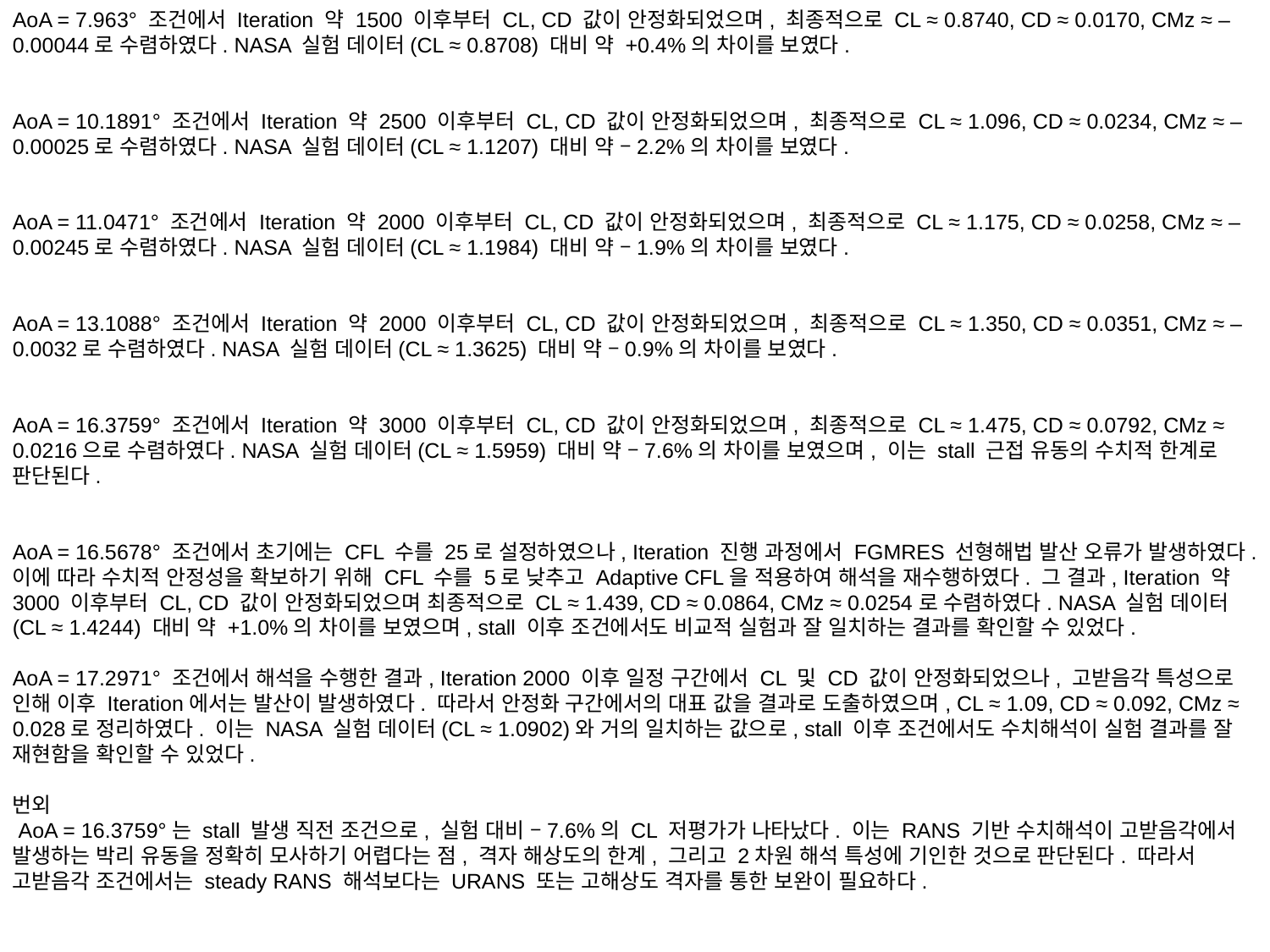

AoA = 7.963° 조건에서 Iteration 약 1500 이후부터 CL, CD 값이 안정화되었으며, 최종적으로 CL ≈ 0.8740, CD ≈ 0.0170, CMz ≈ –0.00044로 수렴하였다. NASA 실험 데이터(CL ≈ 0.8708) 대비 약 +0.4%의 차이를 보였다.

AoA = 10.1891° 조건에서 Iteration 약 2500 이후부터 CL, CD 값이 안정화되었으며, 최종적으로 CL ≈ 1.096, CD ≈ 0.0234, CMz ≈ –0.00025로 수렴하였다. NASA 실험 데이터(CL ≈ 1.1207) 대비 약 –2.2%의 차이를 보였다.

AoA = 11.0471° 조건에서 Iteration 약 2000 이후부터 CL, CD 값이 안정화되었으며, 최종적으로 CL ≈ 1.175, CD ≈ 0.0258, CMz ≈ –0.00245로 수렴하였다. NASA 실험 데이터(CL ≈ 1.1984) 대비 약 –1.9%의 차이를 보였다.

AoA = 13.1088° 조건에서 Iteration 약 2000 이후부터 CL, CD 값이 안정화되었으며, 최종적으로 CL ≈ 1.350, CD ≈ 0.0351, CMz ≈ –0.0032로 수렴하였다. NASA 실험 데이터(CL ≈ 1.3625) 대비 약 –0.9%의 차이를 보였다.

AoA = 16.3759° 조건에서 Iteration 약 3000 이후부터 CL, CD 값이 안정화되었으며, 최종적으로 CL ≈ 1.475, CD ≈ 0.0792, CMz ≈ 0.0216으로 수렴하였다. NASA 실험 데이터(CL ≈ 1.5959) 대비 약 –7.6%의 차이를 보였으며, 이는 stall 근접 유동의 수치적 한계로 판단된다.

AoA = 16.5678° 조건에서 초기에는 CFL 수를 25로 설정하였으나, Iteration 진행 과정에서 FGMRES 선형해법 발산 오류가 발생하였다. 이에 따라 수치적 안정성을 확보하기 위해 CFL 수를 5로 낮추고 Adaptive CFL을 적용하여 해석을 재수행하였다. 그 결과, Iteration 약 3000 이후부터 CL, CD 값이 안정화되었으며 최종적으로 CL ≈ 1.439, CD ≈ 0.0864, CMz ≈ 0.0254로 수렴하였다. NASA 실험 데이터(CL ≈ 1.4244) 대비 약 +1.0%의 차이를 보였으며, stall 이후 조건에서도 비교적 실험과 잘 일치하는 결과를 확인할 수 있었다.

AoA = 17.2971° 조건에서 해석을 수행한 결과, Iteration 2000 이후 일정 구간에서 CL 및 CD 값이 안정화되었으나, 고받음각 특성으로 인해 이후 Iteration에서는 발산이 발생하였다. 따라서 안정화 구간에서의 대표 값을 결과로 도출하였으며, CL ≈ 1.09, CD ≈ 0.092, CMz ≈ 0.028로 정리하였다. 이는 NASA 실험 데이터(CL ≈ 1.0902)와 거의 일치하는 값으로, stall 이후 조건에서도 수치해석이 실험 결과를 잘 재현함을 확인할 수 있었다.

번외
 AoA = 16.3759°는 stall 발생 직전 조건으로, 실험 대비 –7.6%의 CL 저평가가 나타났다. 이는 RANS 기반 수치해석이 고받음각에서 발생하는 박리 유동을 정확히 모사하기 어렵다는 점, 격자 해상도의 한계, 그리고 2차원 해석 특성에 기인한 것으로 판단된다. 따라서 고받음각 조건에서는 steady RANS 해석보다는 URANS 또는 고해상도 격자를 통한 보완이 필요하다.